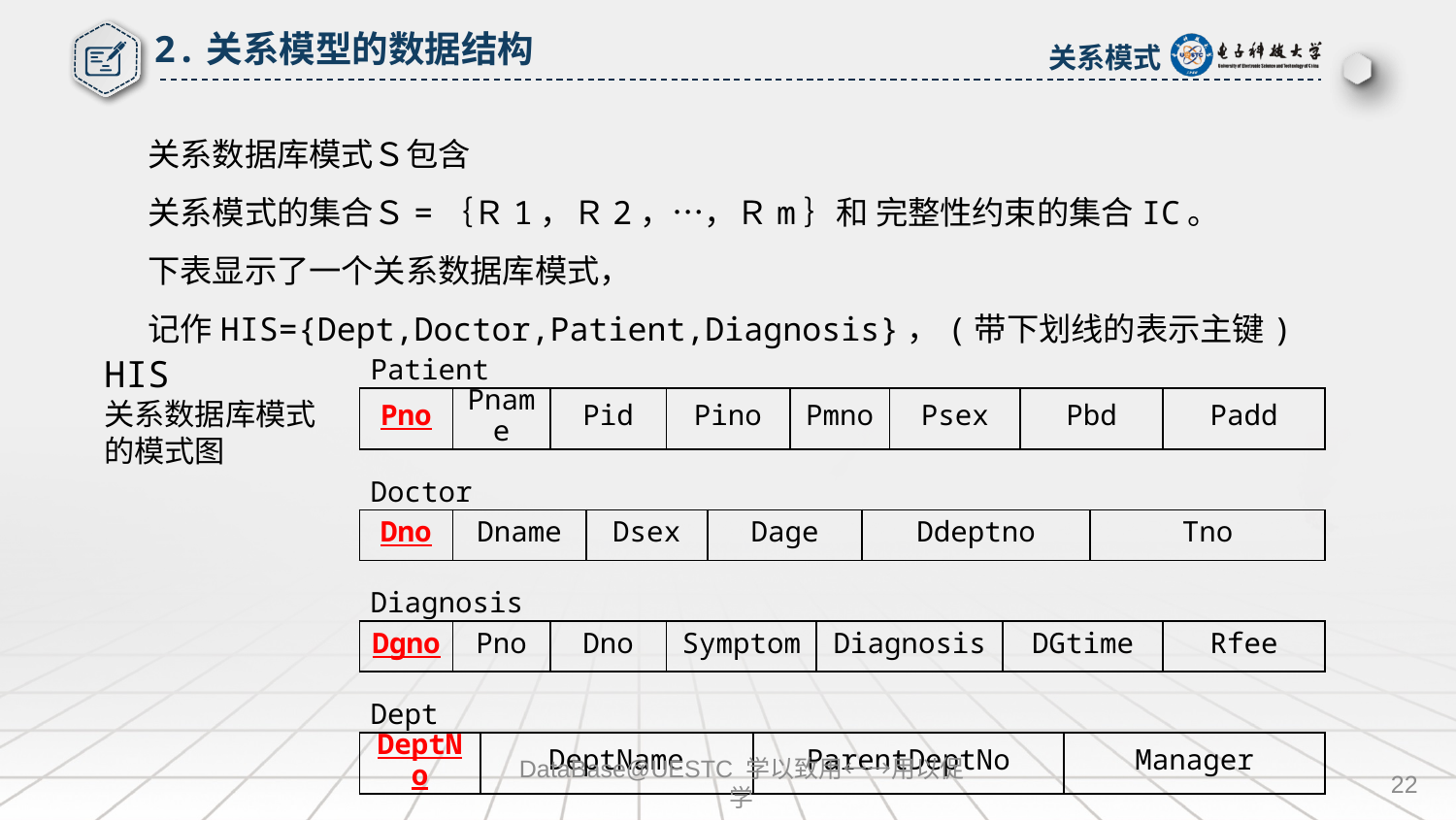

2.关系模型的数据结构
关系模式
关系数据库模式Ｓ包含
关系模式的集合Ｓ=｛Ｒ1，Ｒ2，…，Ｒm｝和 完整性约束的集合IC。
下表显示了一个关系数据库模式，
记作HIS={Dept,Doctor,Patient,Diagnosis}，(带下划线的表示主键)
HIS
关系数据库模式的模式图
| Patient |  |  |  |  |  |  |  |  |  |  |  |  |  |  |  |  |
| --- | --- | --- | --- | --- | --- | --- | --- | --- | --- | --- | --- | --- | --- | --- | --- | --- |
| Pno | Pname |  | Pid |  | Pino |  |  | Pmno |  |  | Psex |  | Pbd |  |  | Padd |
| Doctor |  |  |  |  |  |  |  |  |  |  |  |  |  |  |  |  |
| Dno | Dname |  |  | Dsex |  | Dage |  |  |  | Ddeptno |  |  |  |  | Tno |  |
| Diagnosis |  |  |  |  |  |  |  |  |  |  |  |  |  |  |  |  |
| Dgno | Pno |  | Dno |  | Symptom |  |  |  | Diagnosis |  |  | DGtime |  |  |  | Rfee |
| Dept |  |  |  |  |  |  |  |  |  |  |  |  |  |  |  |  |
| DeptNo |  | DeptName |  |  |  |  | ParentDeptNo |  |  |  |  |  |  | Manager |  |  |
DataBase@UESTC 学以致用←→用以促学
22